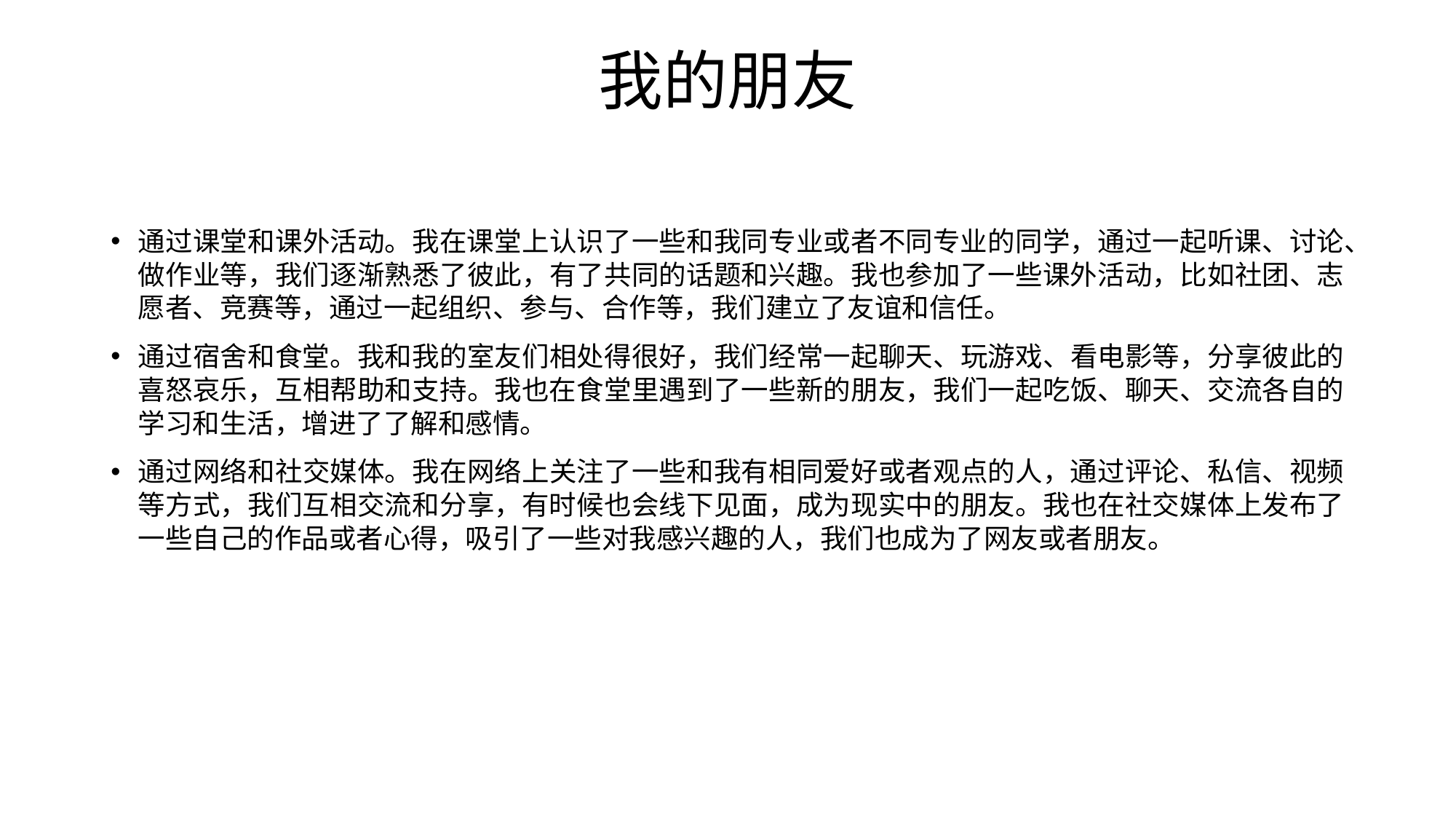

# 我的朋友
通过课堂和课外活动。我在课堂上认识了一些和我同专业或者不同专业的同学，通过一起听课、讨论、做作业等，我们逐渐熟悉了彼此，有了共同的话题和兴趣。我也参加了一些课外活动，比如社团、志愿者、竞赛等，通过一起组织、参与、合作等，我们建立了友谊和信任。
通过宿舍和食堂。我和我的室友们相处得很好，我们经常一起聊天、玩游戏、看电影等，分享彼此的喜怒哀乐，互相帮助和支持。我也在食堂里遇到了一些新的朋友，我们一起吃饭、聊天、交流各自的学习和生活，增进了了解和感情。
通过网络和社交媒体。我在网络上关注了一些和我有相同爱好或者观点的人，通过评论、私信、视频等方式，我们互相交流和分享，有时候也会线下见面，成为现实中的朋友。我也在社交媒体上发布了一些自己的作品或者心得，吸引了一些对我感兴趣的人，我们也成为了网友或者朋友。